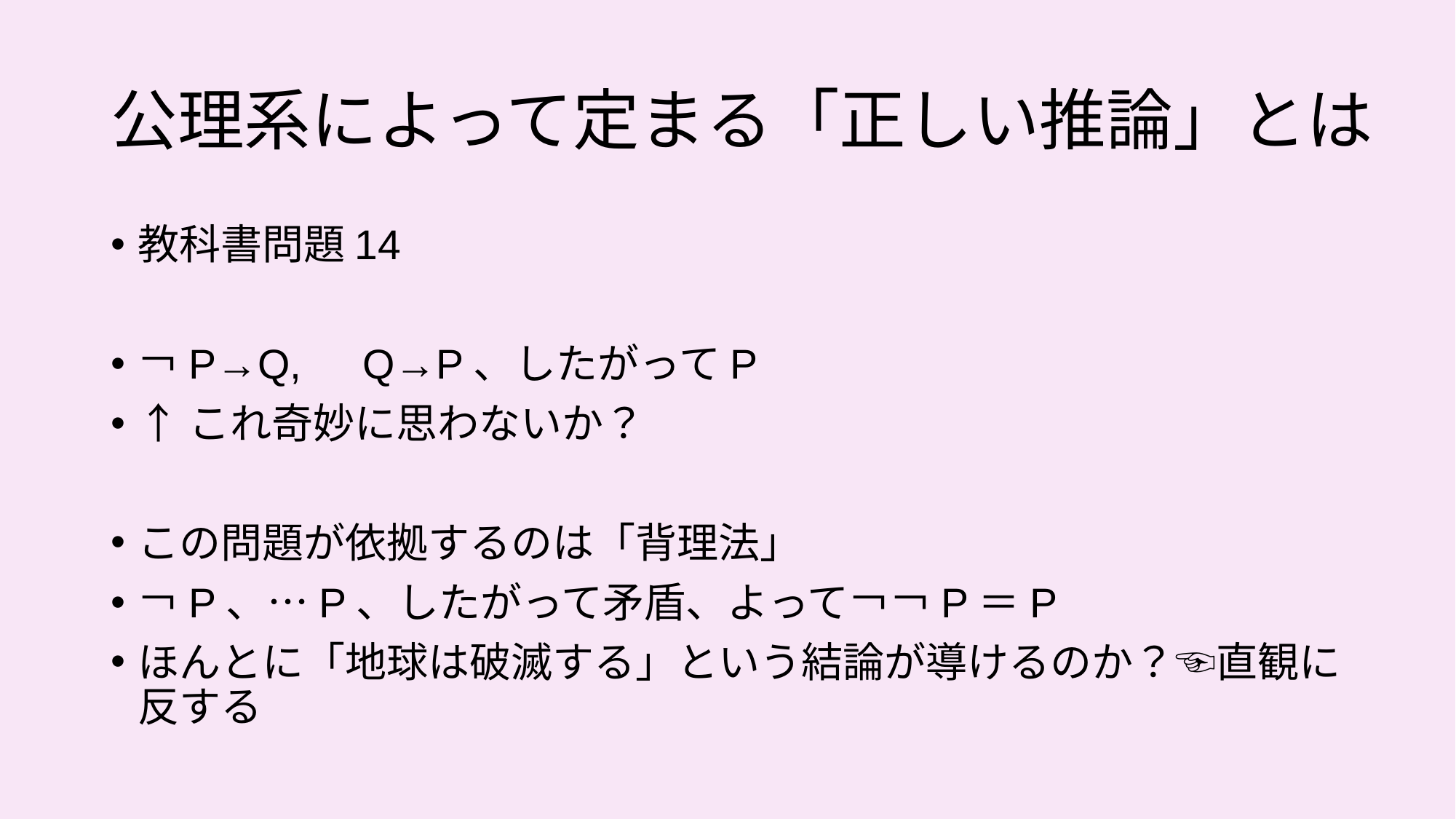

# 公理系によって定まる「正しい推論」とは
教科書問題14

￢P→Q,　Q→P、したがってP
↑これ奇妙に思わないか？

この問題が依拠するのは「背理法」
￢P、…P、したがって矛盾、よって￢￢P＝P
ほんとに「地球は破滅する」という結論が導けるのか？☜直観に反する